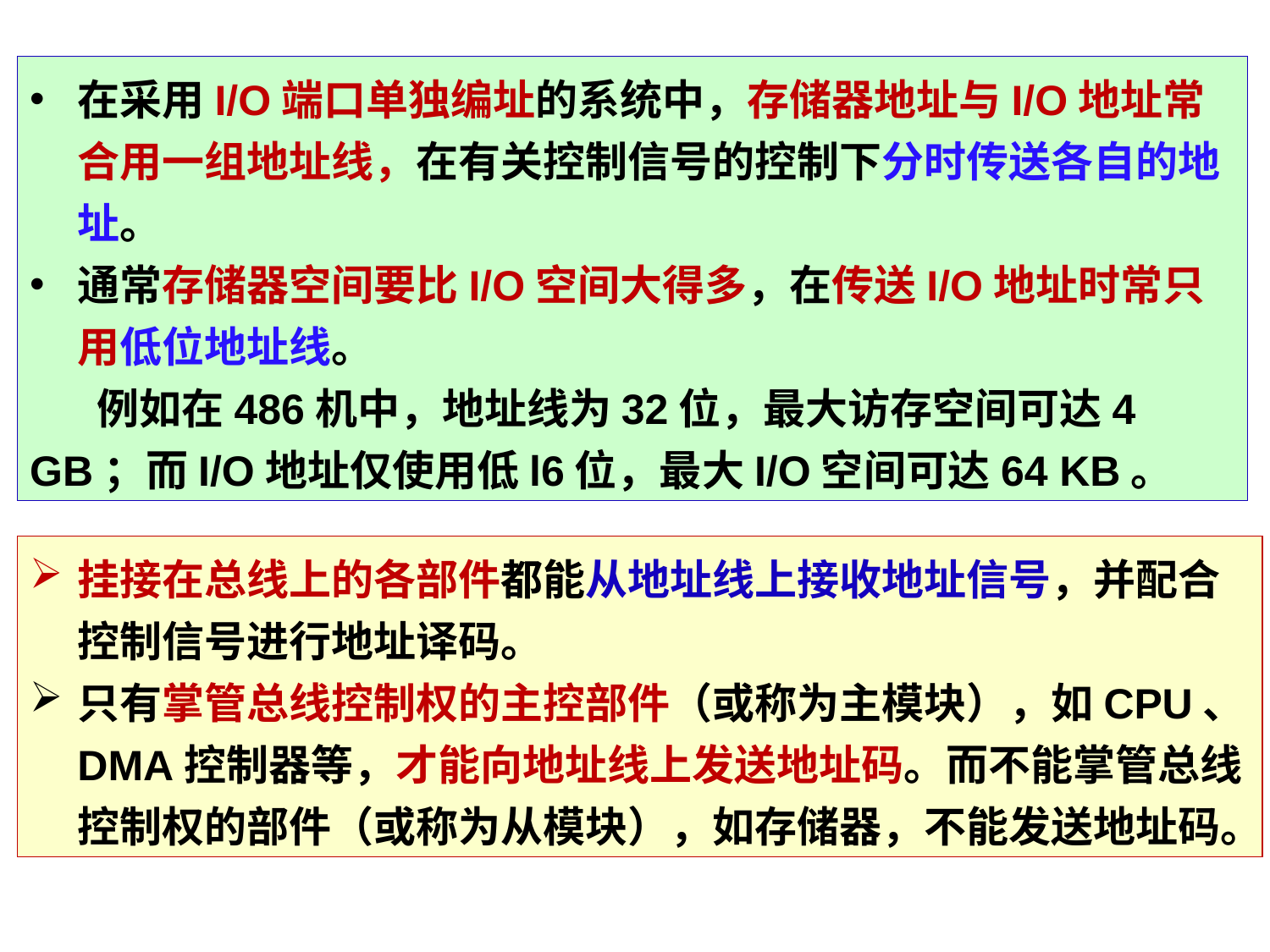

在采用I/O端口单独编址的系统中，存储器地址与I/O地址常合用一组地址线，在有关控制信号的控制下分时传送各自的地址。
通常存储器空间要比I/O空间大得多，在传送I/O地址时常只用低位地址线。
      例如在486机中，地址线为32位，最大访存空间可达4 GB；而I/O地址仅使用低l6位，最大I/O空间可达64 KB。
挂接在总线上的各部件都能从地址线上接收地址信号，并配合控制信号进行地址译码。
只有掌管总线控制权的主控部件（或称为主模块），如CPU、DMA控制器等，才能向地址线上发送地址码。而不能掌管总线控制权的部件（或称为从模块），如存储器，不能发送地址码。
152